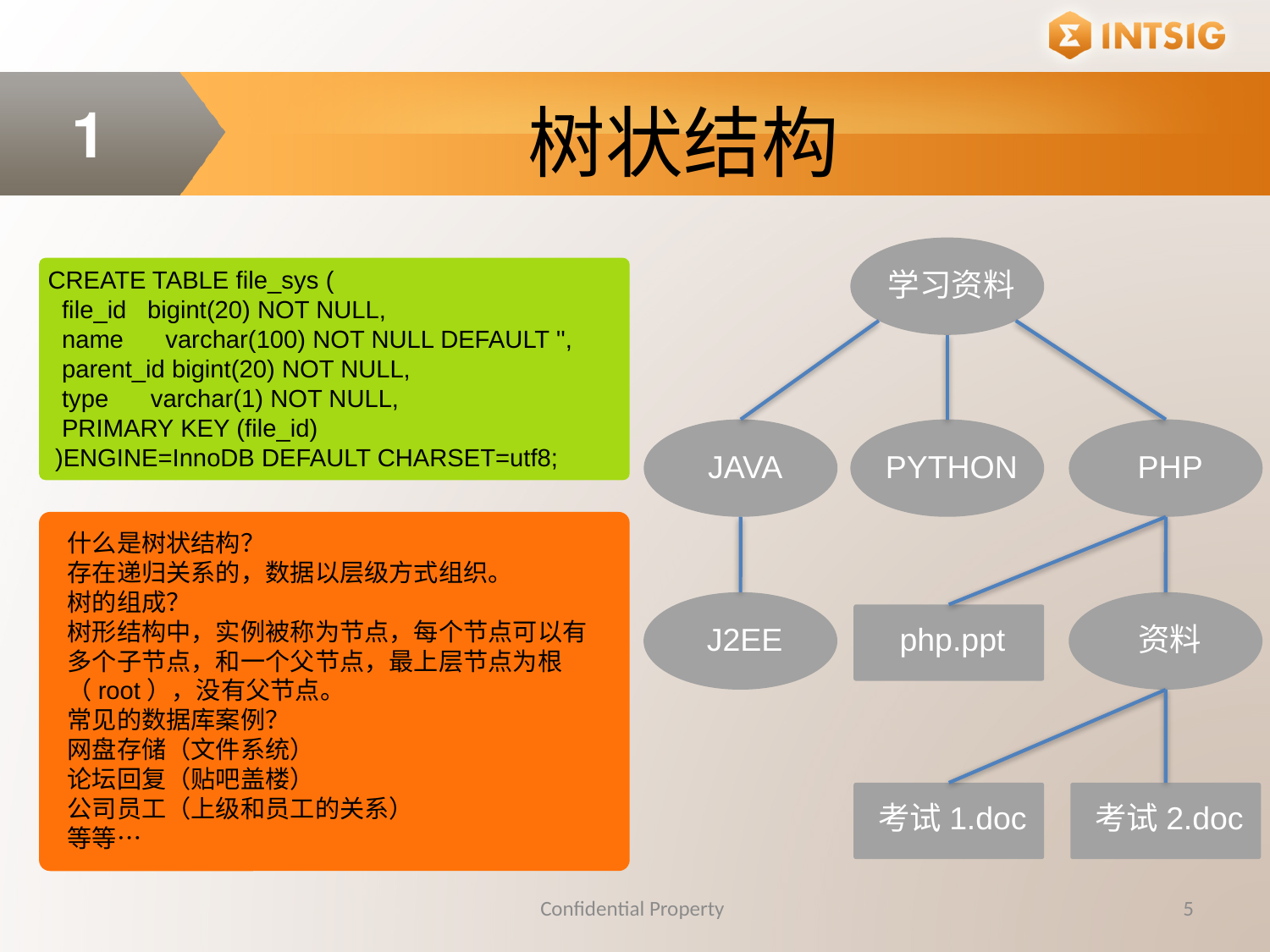

树状结构
1

学习资料

CREATE TABLE file_sys (
  file_id   bigint(20) NOT NULL,
  name      varchar(100) NOT NULL DEFAULT '',
  parent_id bigint(20) NOT NULL,
  type      varchar(1) NOT NULL,
  PRIMARY KEY (file_id)
 )ENGINE=InnoDB DEFAULT CHARSET=utf8;

JAVA

PYTHON

PHP

什么是树状结构？
存在递归关系的，数据以层级方式组织。
树的组成？
树形结构中，实例被称为节点，每个节点可以有多个子节点，和一个父节点，最上层节点为根（root），没有父节点。
常见的数据库案例？
网盘存储（文件系统）
论坛回复（贴吧盖楼）
公司员工（上级和员工的关系）
等等…

J2EE

资料

php.ppt

考试1.doc

考试2.doc
Confidential Property
5